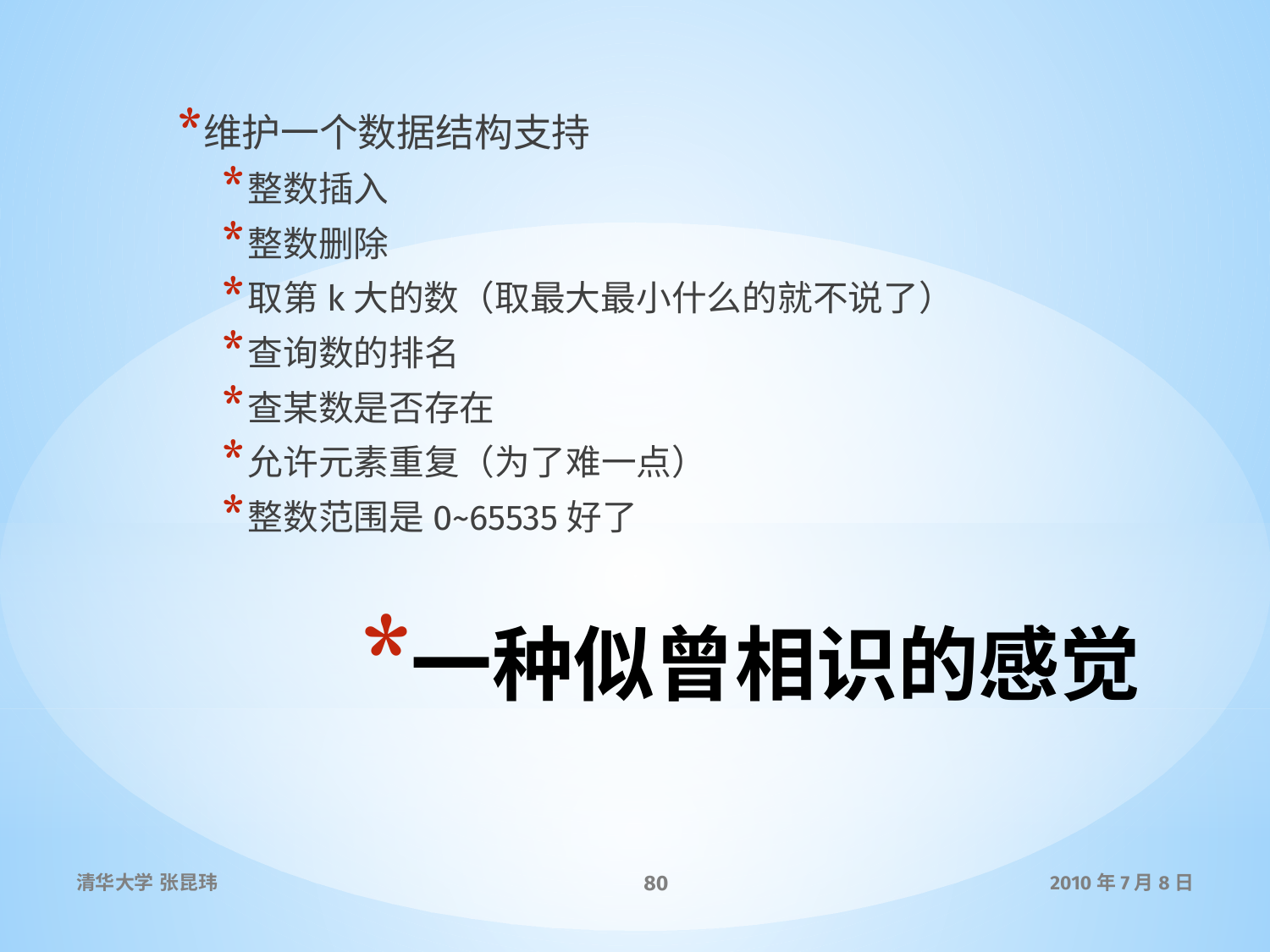

维护一个数据结构支持
整数插入
整数删除
取第k大的数（取最大最小什么的就不说了）
查询数的排名
查某数是否存在
允许元素重复（为了难一点）
整数范围是0~65535好了
# 一种似曾相识的感觉
清华大学 张昆玮
80
2010年7月8日